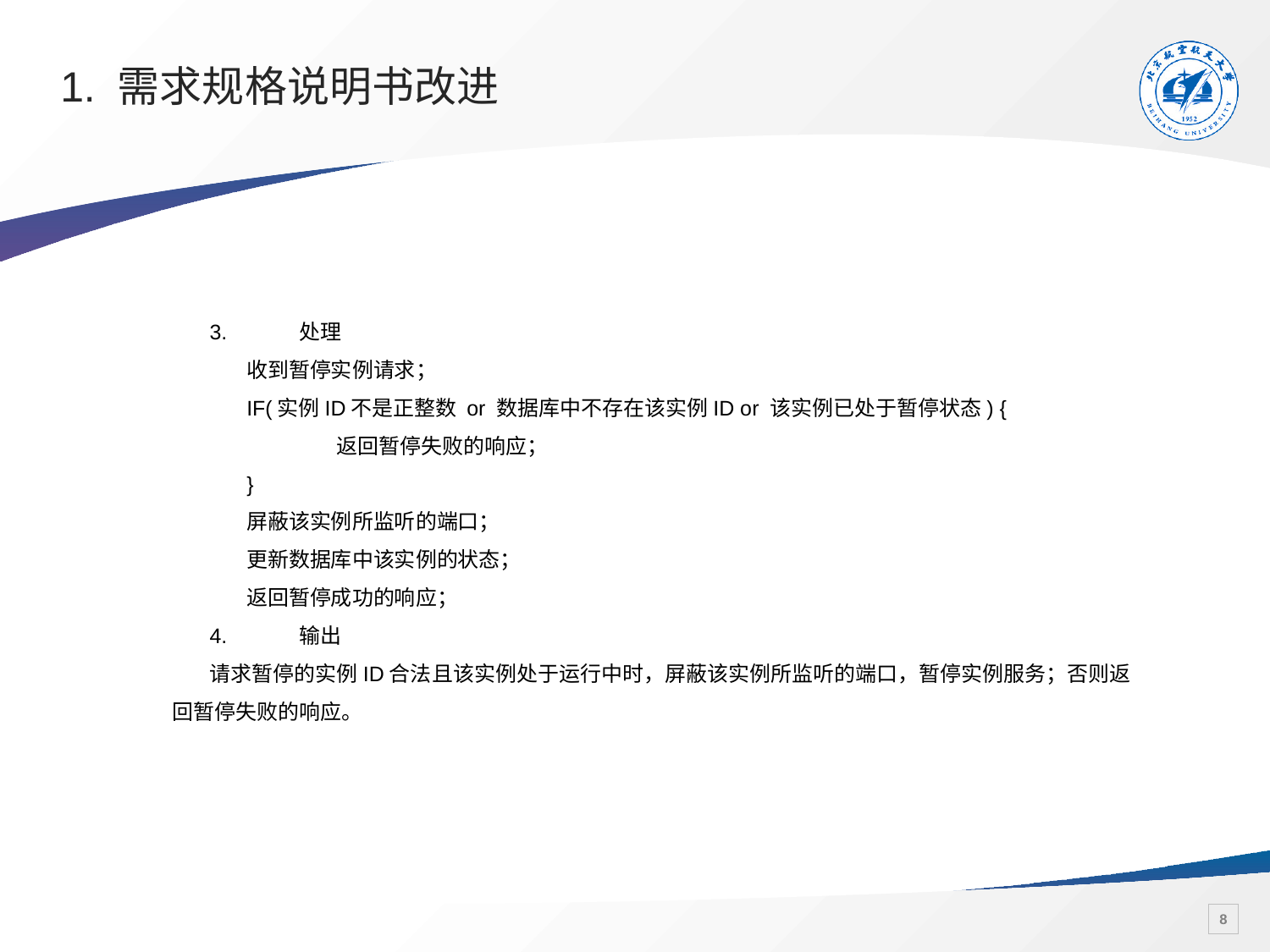

# 1. 需求规格说明书改进
3.	处理
收到暂停实例请求；
IF(实例ID不是正整数 or 数据库中不存在该实例ID or 该实例已处于暂停状态) {
	返回暂停失败的响应；
}
屏蔽该实例所监听的端口；
更新数据库中该实例的状态；
返回暂停成功的响应；
4.	输出
请求暂停的实例ID合法且该实例处于运行中时，屏蔽该实例所监听的端口，暂停实例服务；否则返回暂停失败的响应。